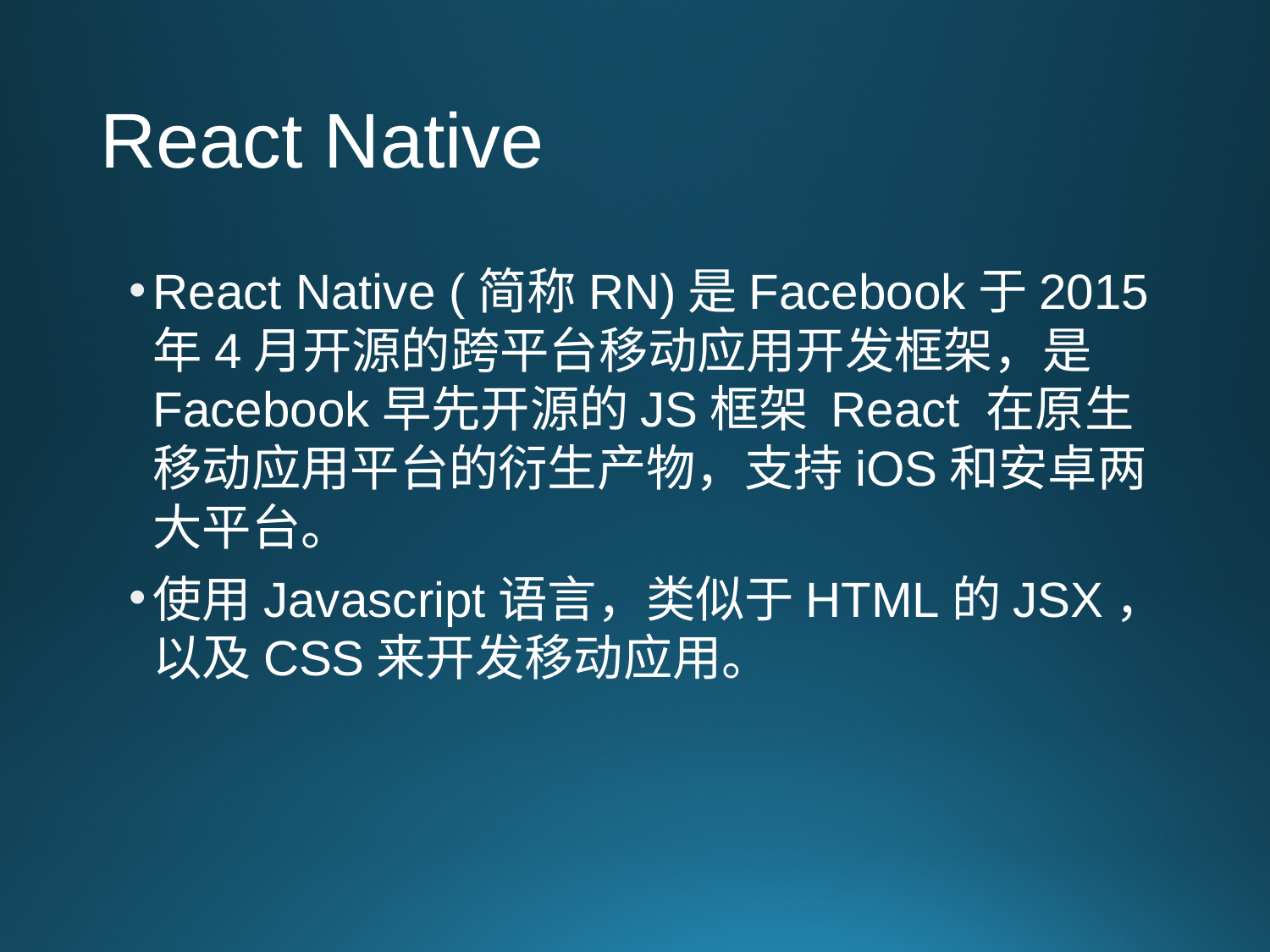

# React Native
React Native (简称RN)是Facebook于2015年4月开源的跨平台移动应用开发框架，是Facebook早先开源的JS框架 React 在原生移动应用平台的衍生产物，支持iOS和安卓两大平台。
使用Javascript语言，类似于HTML的JSX，以及CSS来开发移动应用。